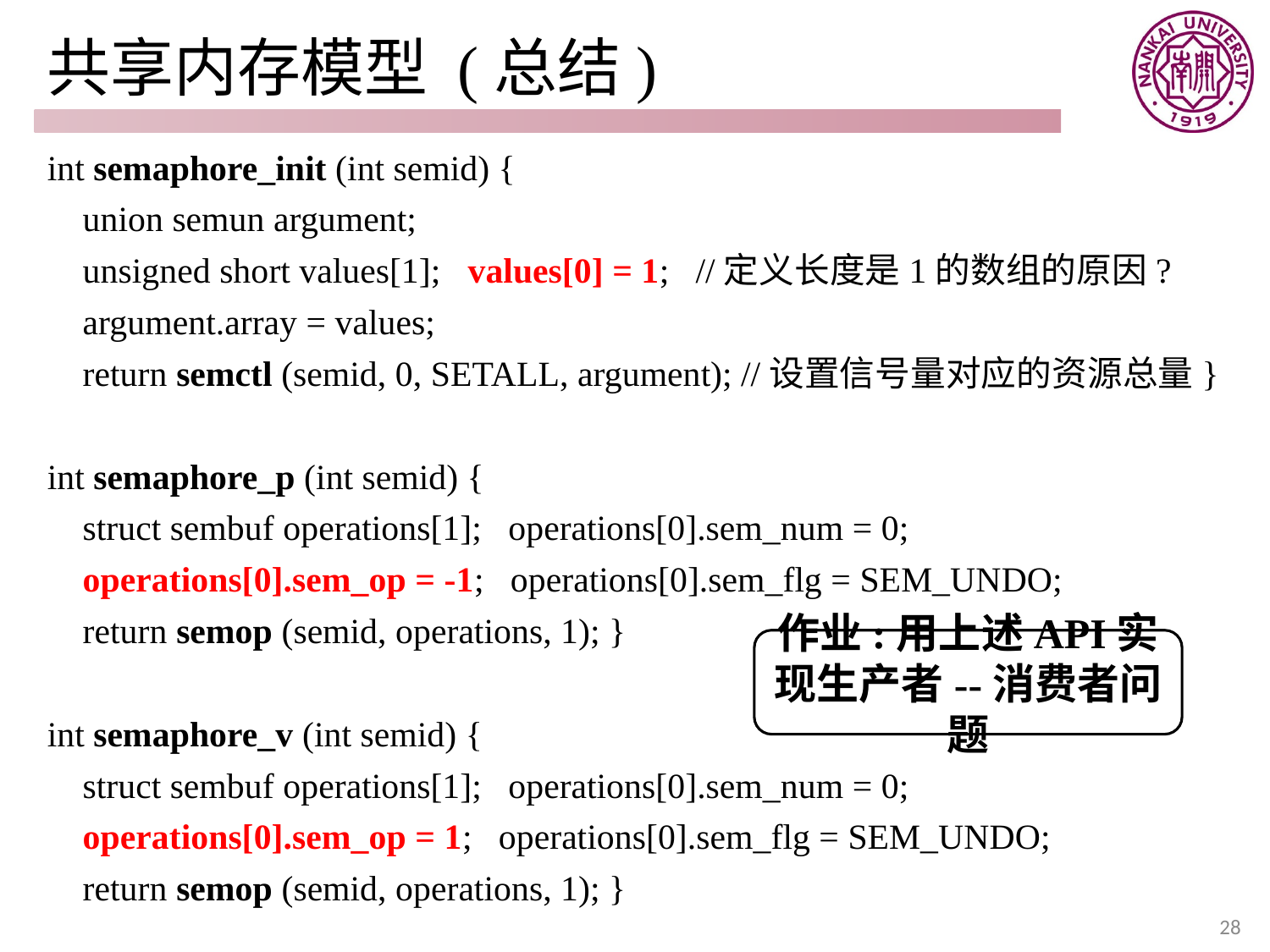

# 共享内存模型 (总结)
int semaphore_init (int semid) {
    union semun argument;
    unsigned short values[1];   values[0] = 1;   //定义长度是1的数组的原因?
    argument.array = values;
    return semctl (semid, 0, SETALL, argument); //设置信号量对应的资源总量}

int semaphore_p (int semid) {
    struct sembuf operations[1];   operations[0].sem_num = 0;
    operations[0].sem_op = -1;   operations[0].sem_flg = SEM_UNDO;
    return semop (semid, operations, 1); }

int semaphore_v (int semid) {
    struct sembuf operations[1];   operations[0].sem_num = 0;
    operations[0].sem_op = 1;   operations[0].sem_flg = SEM_UNDO;
    return semop (semid, operations, 1); }
作业:用上述API实现生产者--消费者问题
28